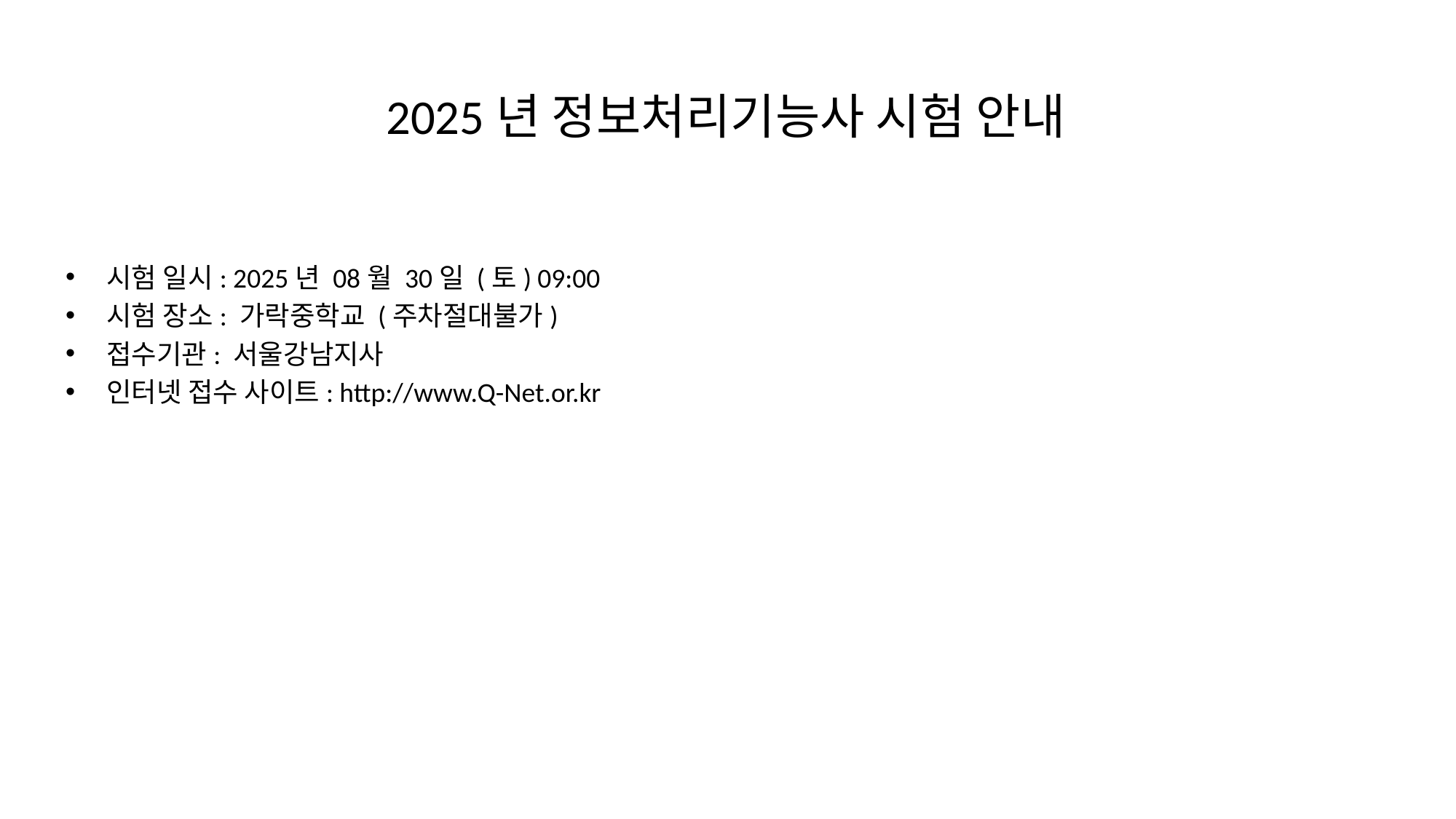

# 2025년 정보처리기능사 시험 안내

시험 일시: 2025년 08월 30일 (토) 09:00
시험 장소: 가락중학교 (주차절대불가)
접수기관: 서울강남지사
인터넷 접수 사이트: http://www.Q-Net.or.kr